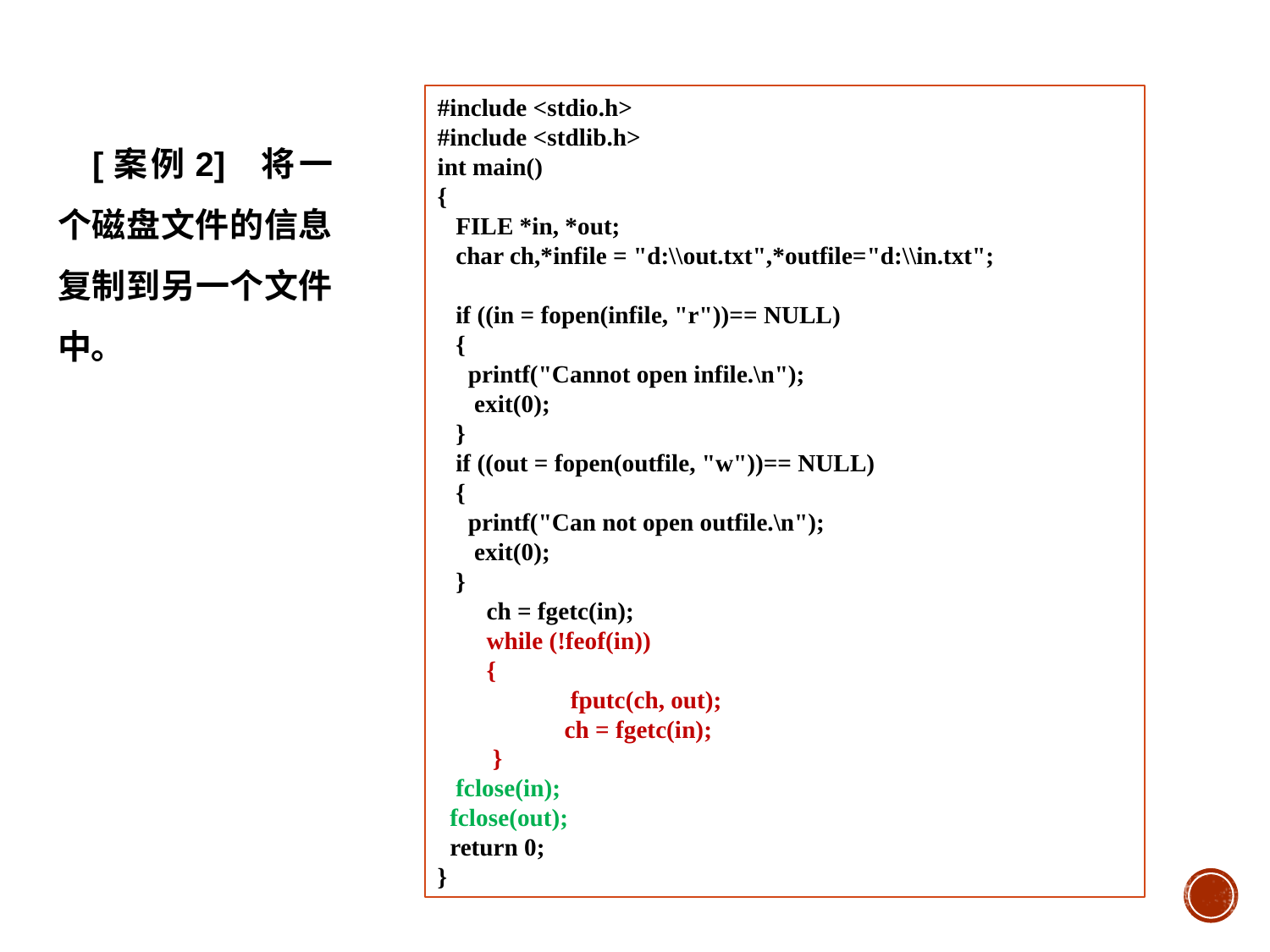

#include <stdio.h>
#include <stdlib.h>
int main()
{
   FILE *in, *out;
   char ch,*infile = "d:\\out.txt",*outfile="d:\\in.txt";

   if ((in = fopen(infile, "r"))== NULL)
   {
     printf("Cannot open infile.\n");
      exit(0);
   }
   if ((out = fopen(outfile, "w"))== NULL)
   {
     printf("Can not open outfile.\n");
      exit(0);
   }
        ch = fgetc(in);
        while (!feof(in))
        {
	 fputc(ch, out);
	ch = fgetc(in);
         }
   fclose(in);
  fclose(out);
  return 0;
}
[案例2]  将一个磁盘文件的信息复制到另一个文件中。
32